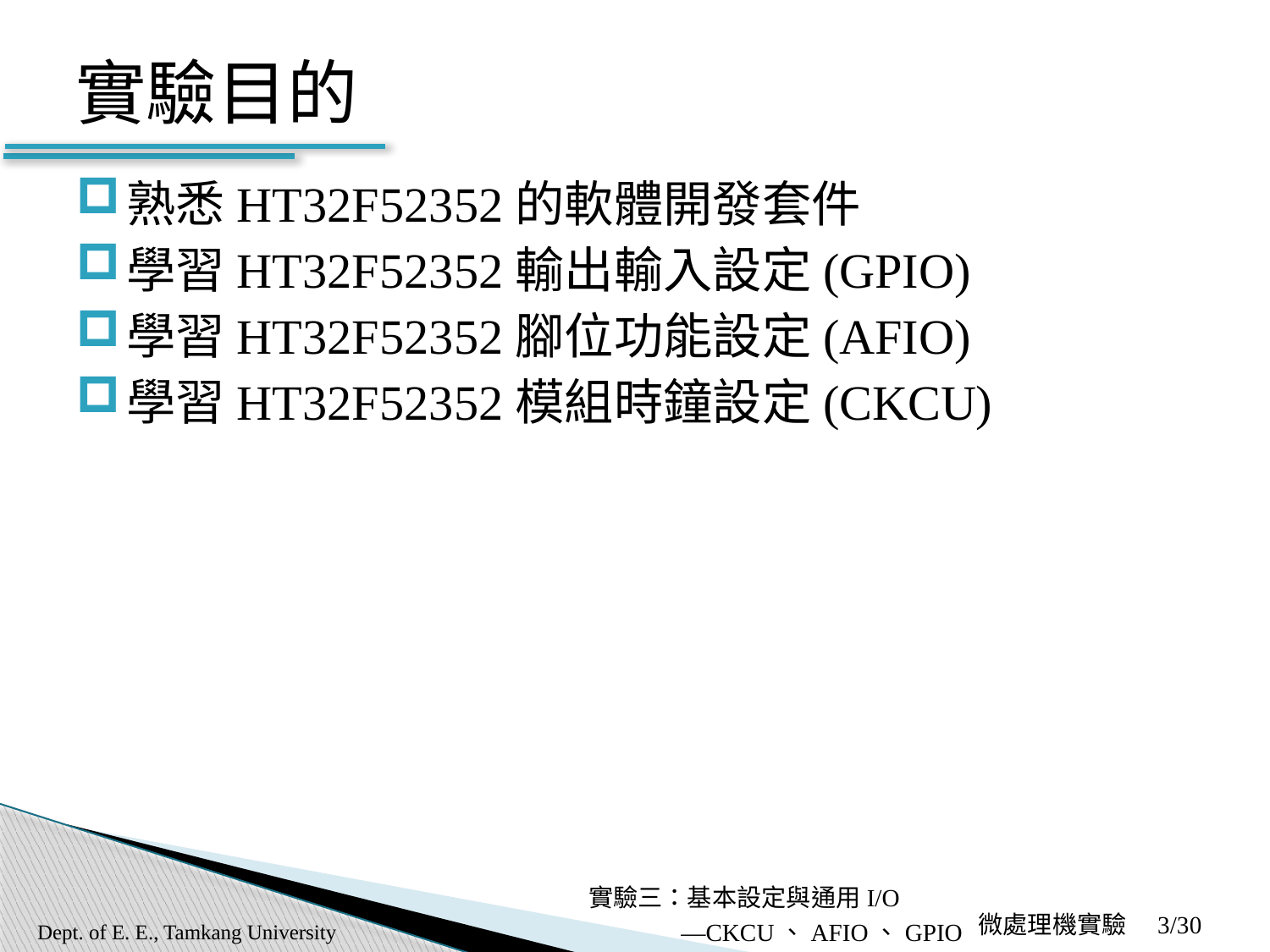

# 實驗目的
熟悉HT32F52352的軟體開發套件
學習HT32F52352輸出輸入設定(GPIO)
學習HT32F52352腳位功能設定(AFIO)
學習HT32F52352模組時鐘設定(CKCU)